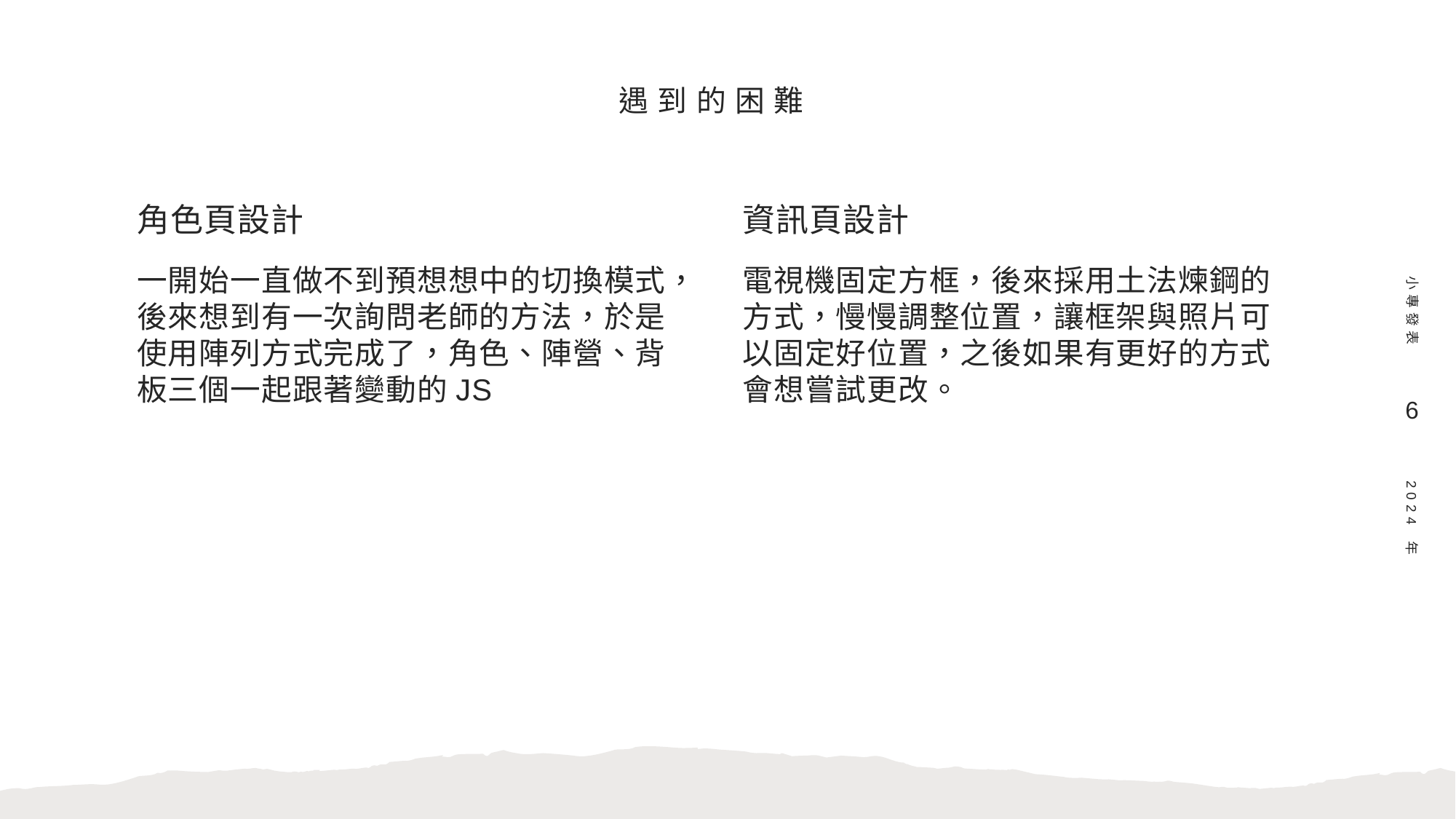

# 遇到的困難
小專發表
資訊頁設計
角色頁設計
電視機固定方框，後來採用土法煉鋼的方式，慢慢調整位置，讓框架與照片可以固定好位置，之後如果有更好的方式會想嘗試更改。
一開始一直做不到預想想中的切換模式，後來想到有一次詢問老師的方法，於是使用陣列方式完成了，角色、陣營、背板三個一起跟著變動的JS
6
2024 年